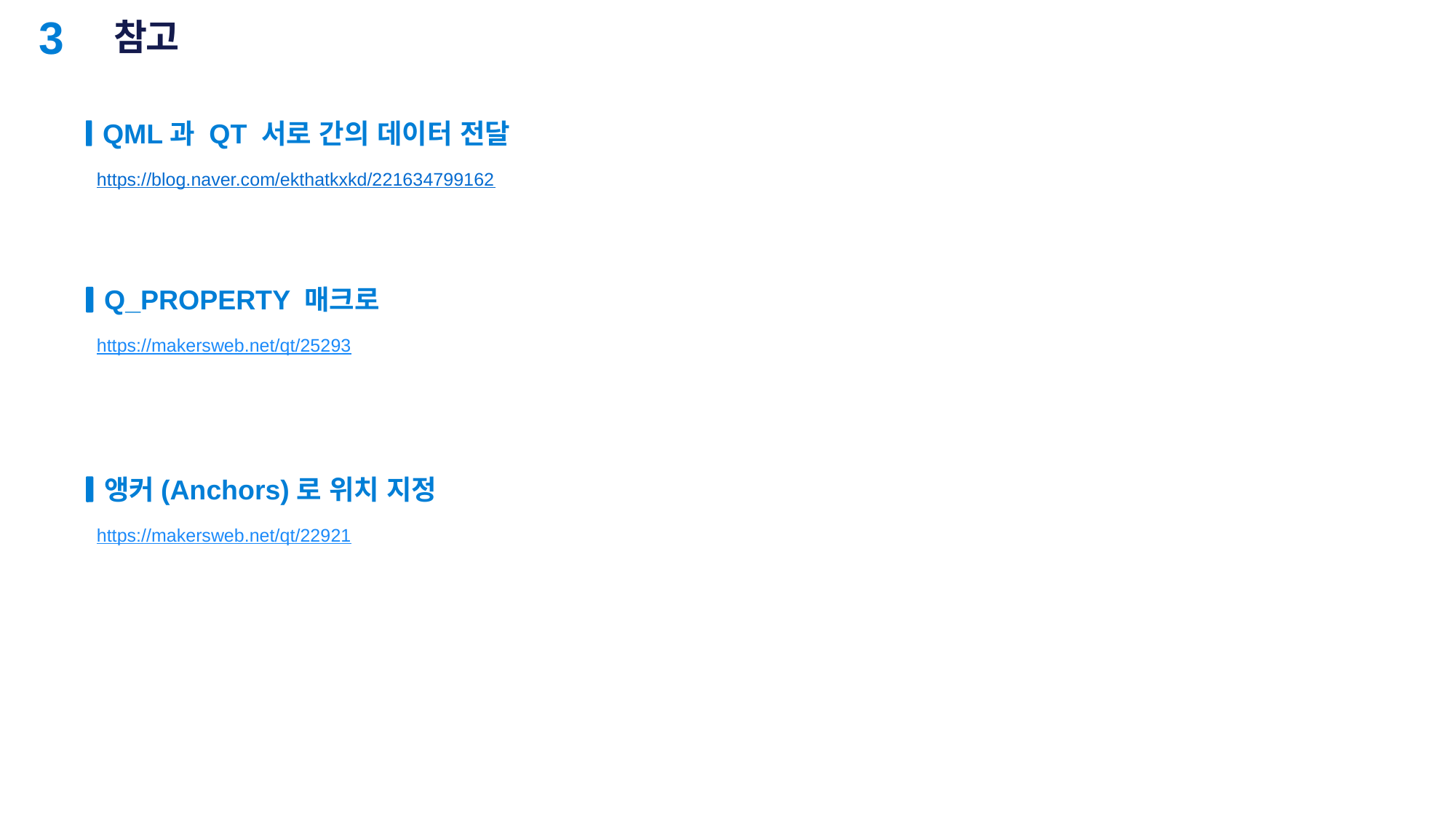

# 참고
3
QML과 QT 서로 간의 데이터 전달

https://blog.naver.com/ekthatkxkd/221634799162

Q_PROPERTY 매크로

https://makersweb.net/qt/25293

앵커(Anchors)로 위치 지정

https://makersweb.net/qt/22921

16